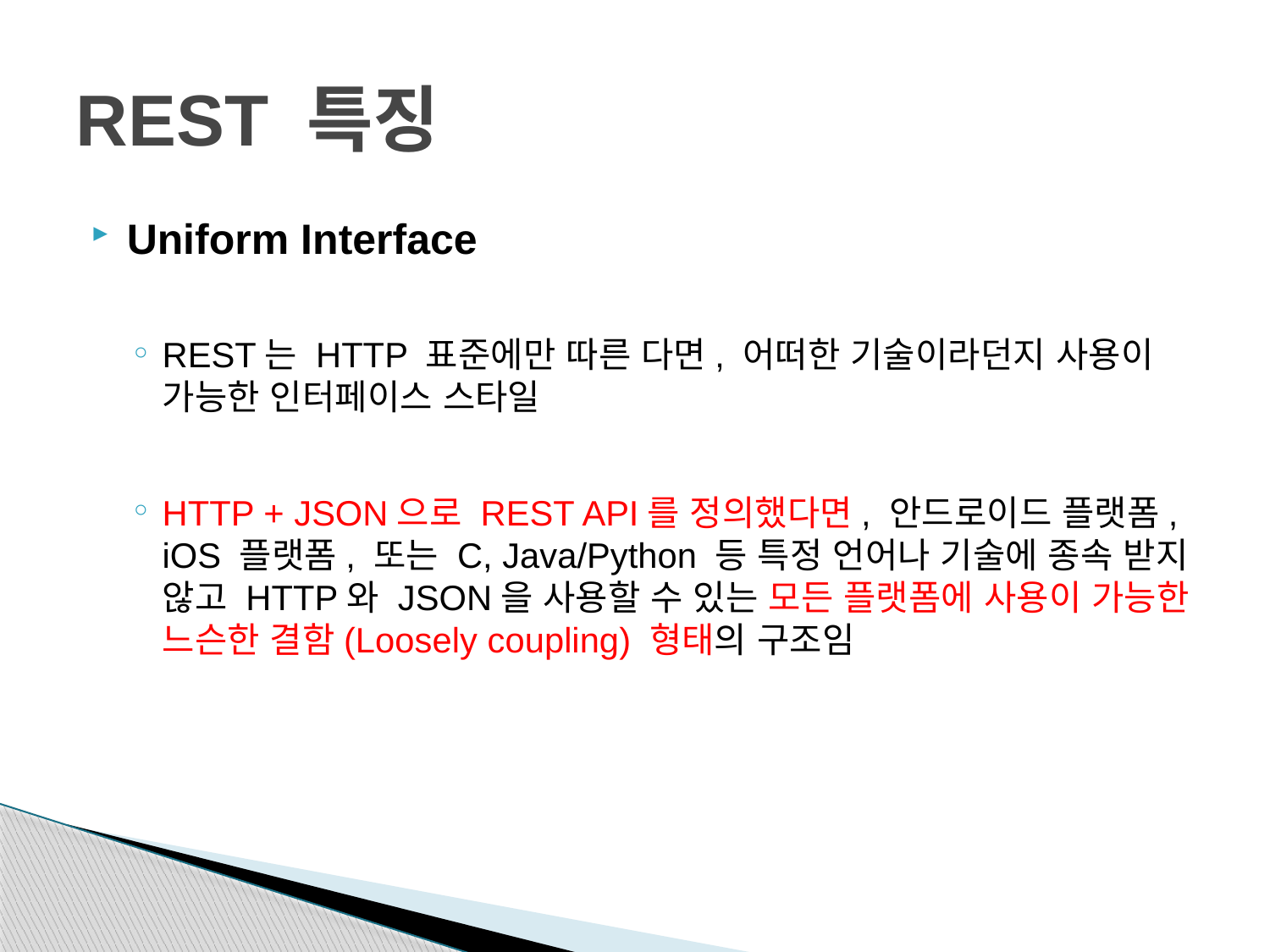

# REST 특징
Uniform Interface

REST는 HTTP 표준에만 따른 다면, 어떠한 기술이라던지 사용이 가능한 인터페이스 스타일

HTTP + JSON으로 REST API를 정의했다면, 안드로이드 플랫폼, iOS 플랫폼, 또는 C, Java/Python 등 특정 언어나 기술에 종속 받지 않고 HTTP와 JSON을 사용할 수 있는 모든 플랫폼에 사용이 가능한 느슨한 결함(Loosely coupling) 형태의 구조임